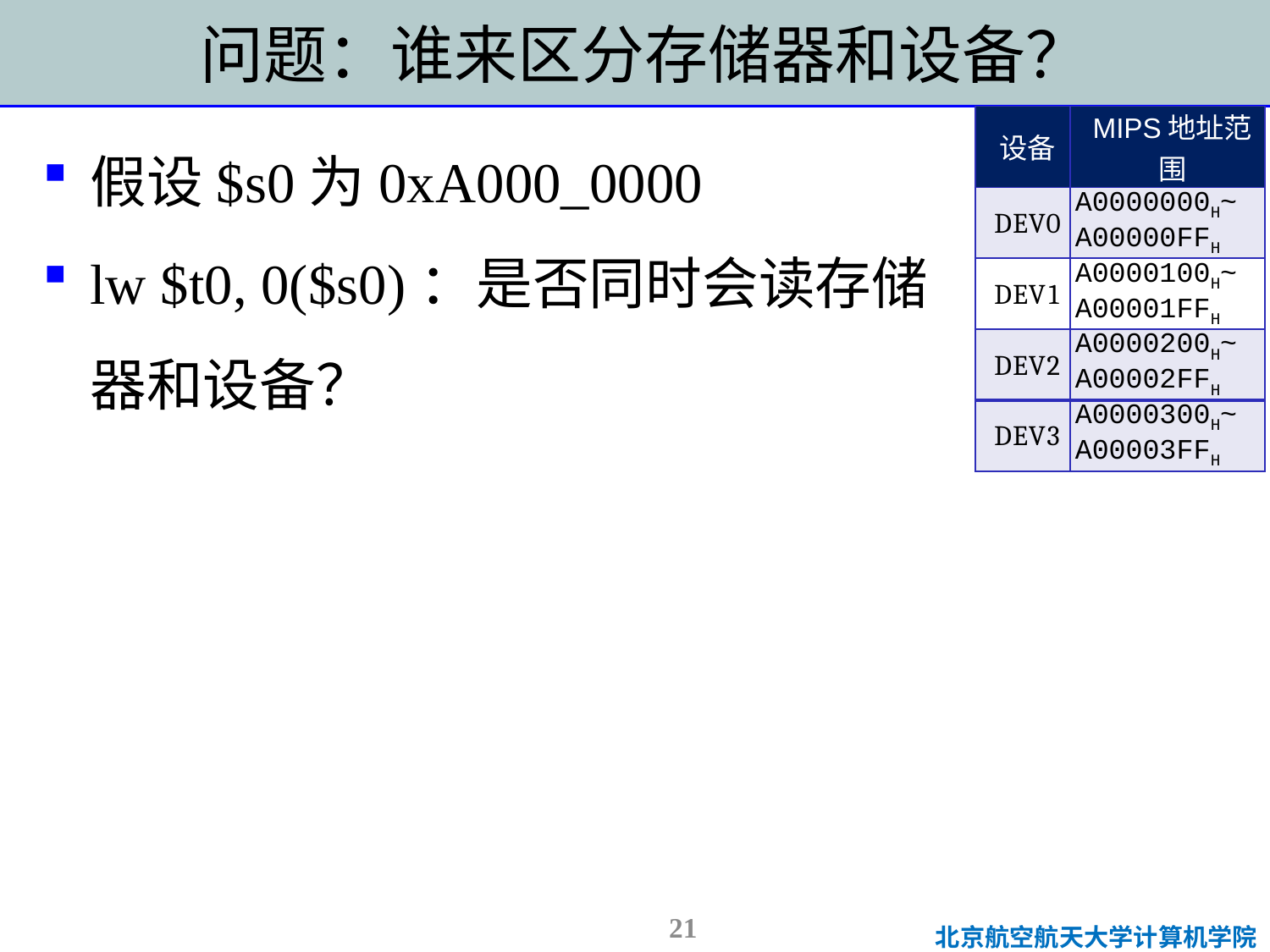

# 问题：谁来区分存储器和设备？
| 设备 | MIPS地址范围 |
| --- | --- |
| DEV0 | A0000000H~ A00000FFH |
| DEV1 | A0000100H~ A00001FFH |
| DEV2 | A0000200H~ A00002FFH |
| DEV3 | A0000300H~ A00003FFH |
假设$s0为0xA000_0000
lw $t0, 0($s0)：是否同时会读存储器和设备？
21